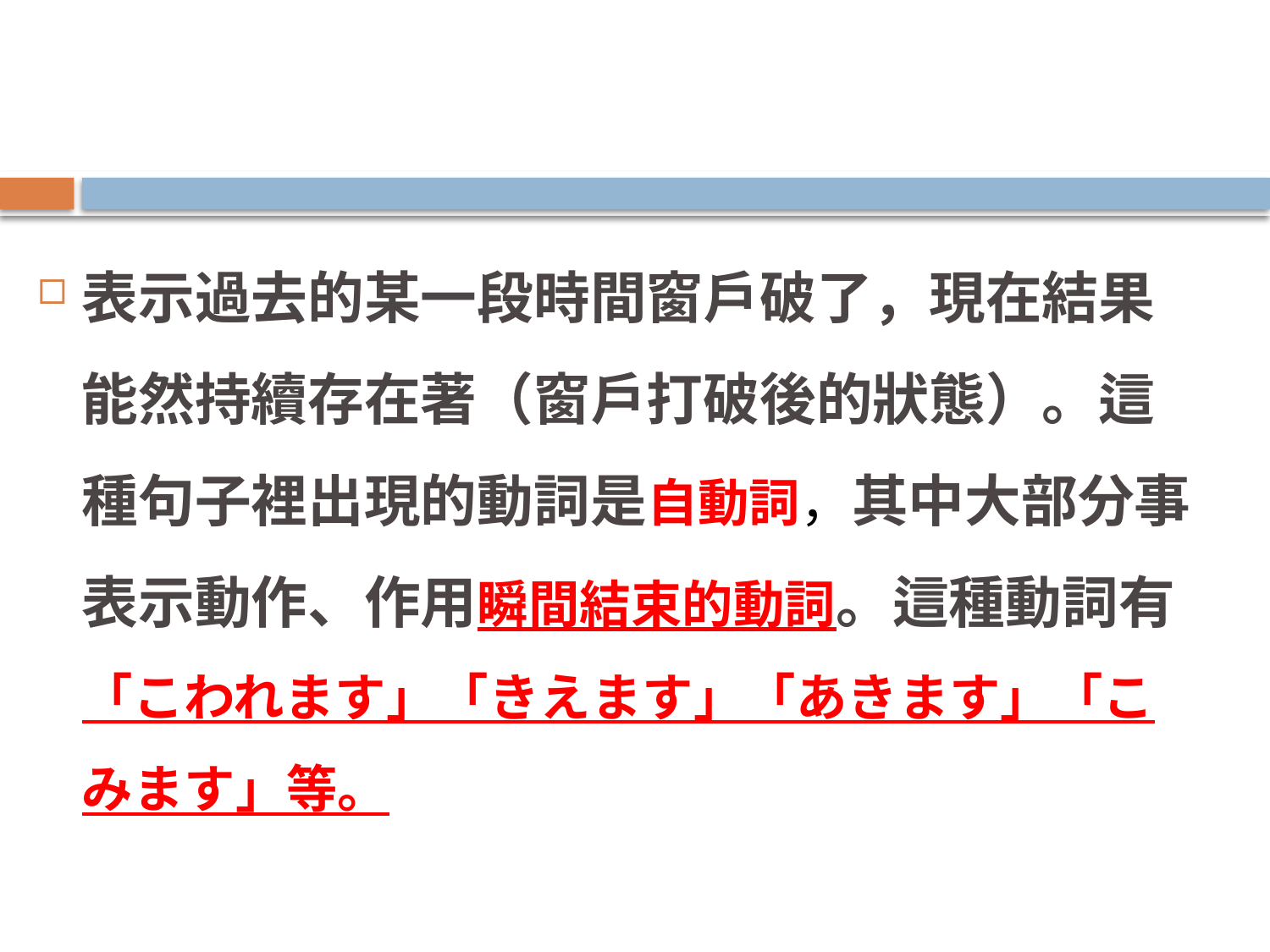

#
表示過去的某一段時間窗戶破了，現在結果能然持續存在著（窗戶打破後的狀態）。這種句子裡出現的動詞是自動詞，其中大部分事表示動作、作用瞬間結束的動詞。這種動詞有「こわれます」「きえます」「あきます」「こみます」等。